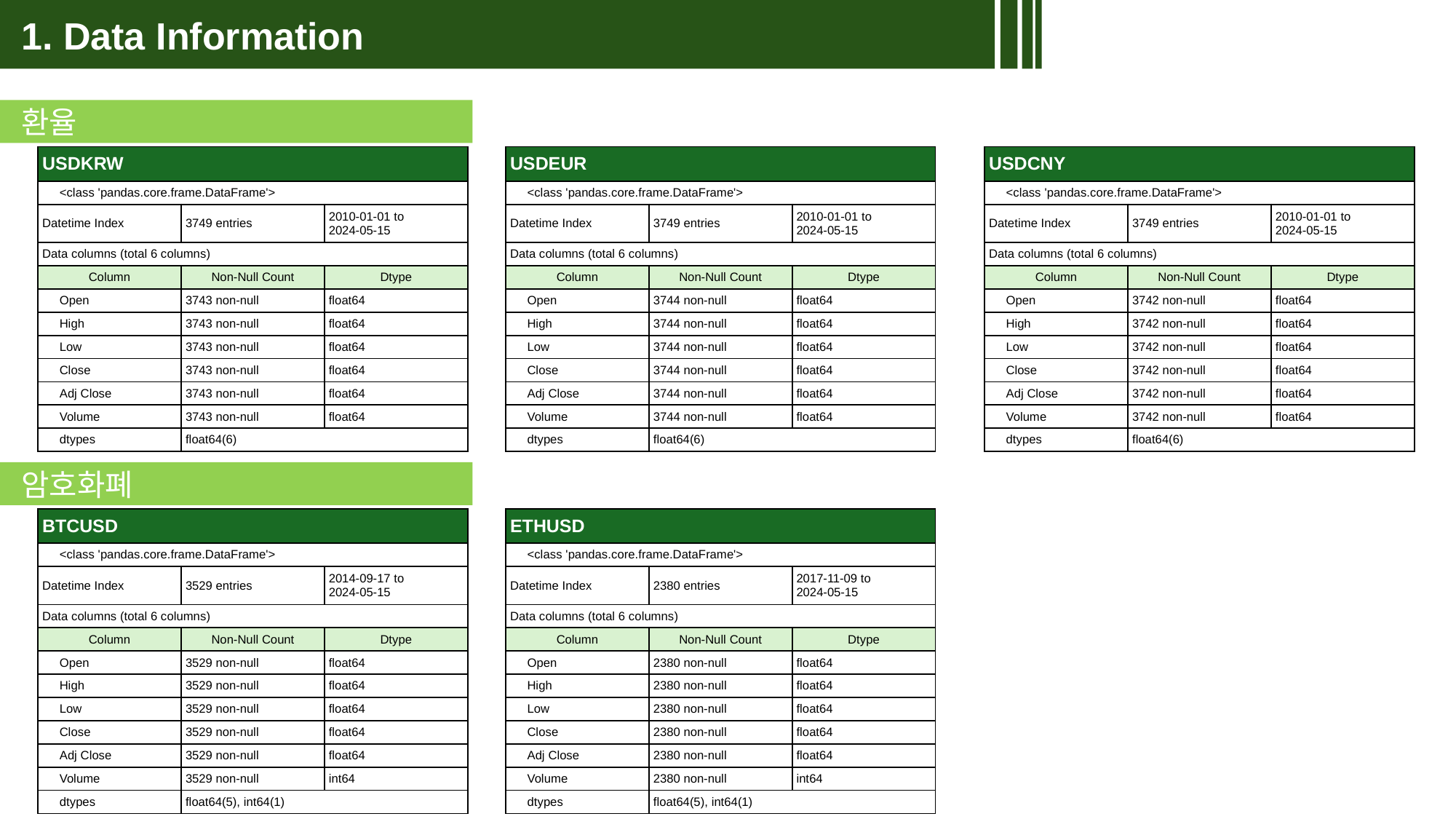

1. Data Information

환율
| USDKRW |  |  |
| --- | --- | --- |
| <class 'pandas.core.frame.DataFrame'> |  |  |
| Datetime Index | 3749 entries | 2010-01-01 to 2024-05-15 |
| Data columns (total 6 columns) |  |  |
| Column | Non-Null Count | Dtype |
| Open | 3743 non-null | float64 |
| High | 3743 non-null | float64 |
| Low | 3743 non-null | float64 |
| Close | 3743 non-null | float64 |
| Adj Close | 3743 non-null | float64 |
| Volume | 3743 non-null | float64 |
| dtypes | float64(6) |  |
| USDEUR |  |  |
| --- | --- | --- |
| <class 'pandas.core.frame.DataFrame'> |  |  |
| Datetime Index | 3749 entries | 2010-01-01 to 2024-05-15 |
| Data columns (total 6 columns) |  |  |
| Column | Non-Null Count | Dtype |
| Open | 3744 non-null | float64 |
| High | 3744 non-null | float64 |
| Low | 3744 non-null | float64 |
| Close | 3744 non-null | float64 |
| Adj Close | 3744 non-null | float64 |
| Volume | 3744 non-null | float64 |
| dtypes | float64(6) |  |
| USDCNY |  |  |
| --- | --- | --- |
| <class 'pandas.core.frame.DataFrame'> |  |  |
| Datetime Index | 3749 entries | 2010-01-01 to 2024-05-15 |
| Data columns (total 6 columns) |  |  |
| Column | Non-Null Count | Dtype |
| Open | 3742 non-null | float64 |
| High | 3742 non-null | float64 |
| Low | 3742 non-null | float64 |
| Close | 3742 non-null | float64 |
| Adj Close | 3742 non-null | float64 |
| Volume | 3742 non-null | float64 |
| dtypes | float64(6) |  |
암호화폐
| BTCUSD |  |  |
| --- | --- | --- |
| <class 'pandas.core.frame.DataFrame'> |  |  |
| Datetime Index | 3529 entries | 2014-09-17 to 2024-05-15 |
| Data columns (total 6 columns) |  |  |
| Column | Non-Null Count | Dtype |
| Open | 3529 non-null | float64 |
| High | 3529 non-null | float64 |
| Low | 3529 non-null | float64 |
| Close | 3529 non-null | float64 |
| Adj Close | 3529 non-null | float64 |
| Volume | 3529 non-null | int64 |
| dtypes | float64(5), int64(1) |  |
| ETHUSD |  |  |
| --- | --- | --- |
| <class 'pandas.core.frame.DataFrame'> |  |  |
| Datetime Index | 2380 entries | 2017-11-09 to 2024-05-15 |
| Data columns (total 6 columns) |  |  |
| Column | Non-Null Count | Dtype |
| Open | 2380 non-null | float64 |
| High | 2380 non-null | float64 |
| Low | 2380 non-null | float64 |
| Close | 2380 non-null | float64 |
| Adj Close | 2380 non-null | float64 |
| Volume | 2380 non-null | int64 |
| dtypes | float64(5), int64(1) |  |